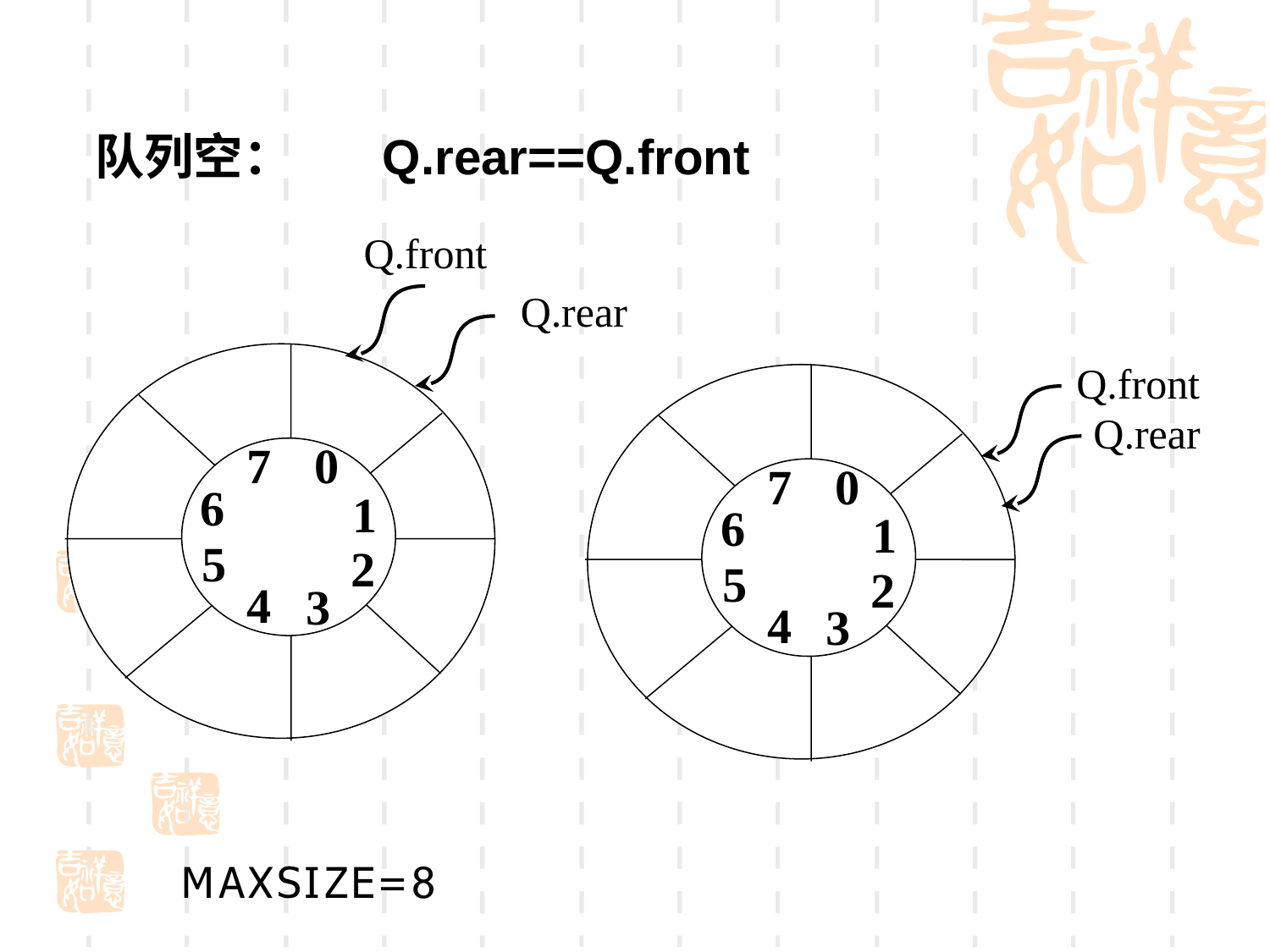

队列空：       Q.rear==Q.front
Q.front
Q.rear

7
0
6
1

5
2
4
3
Q.front

Q.rear

7
0
6
1

5
2
4
3
MAXSIZE=8